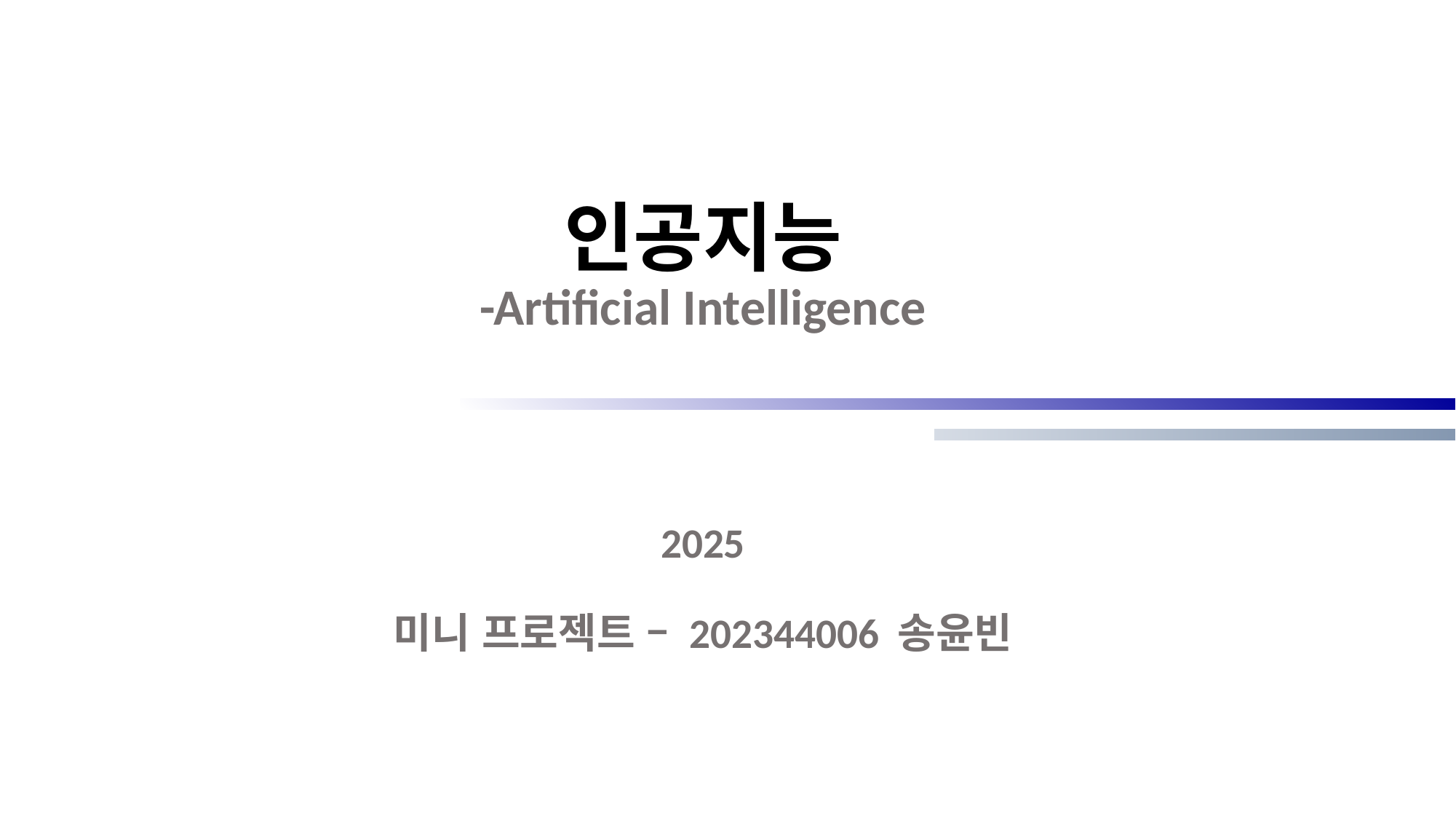

인공지능
-Artificial Intelligence

2025

미니 프로젝트 – 202344006 송윤빈